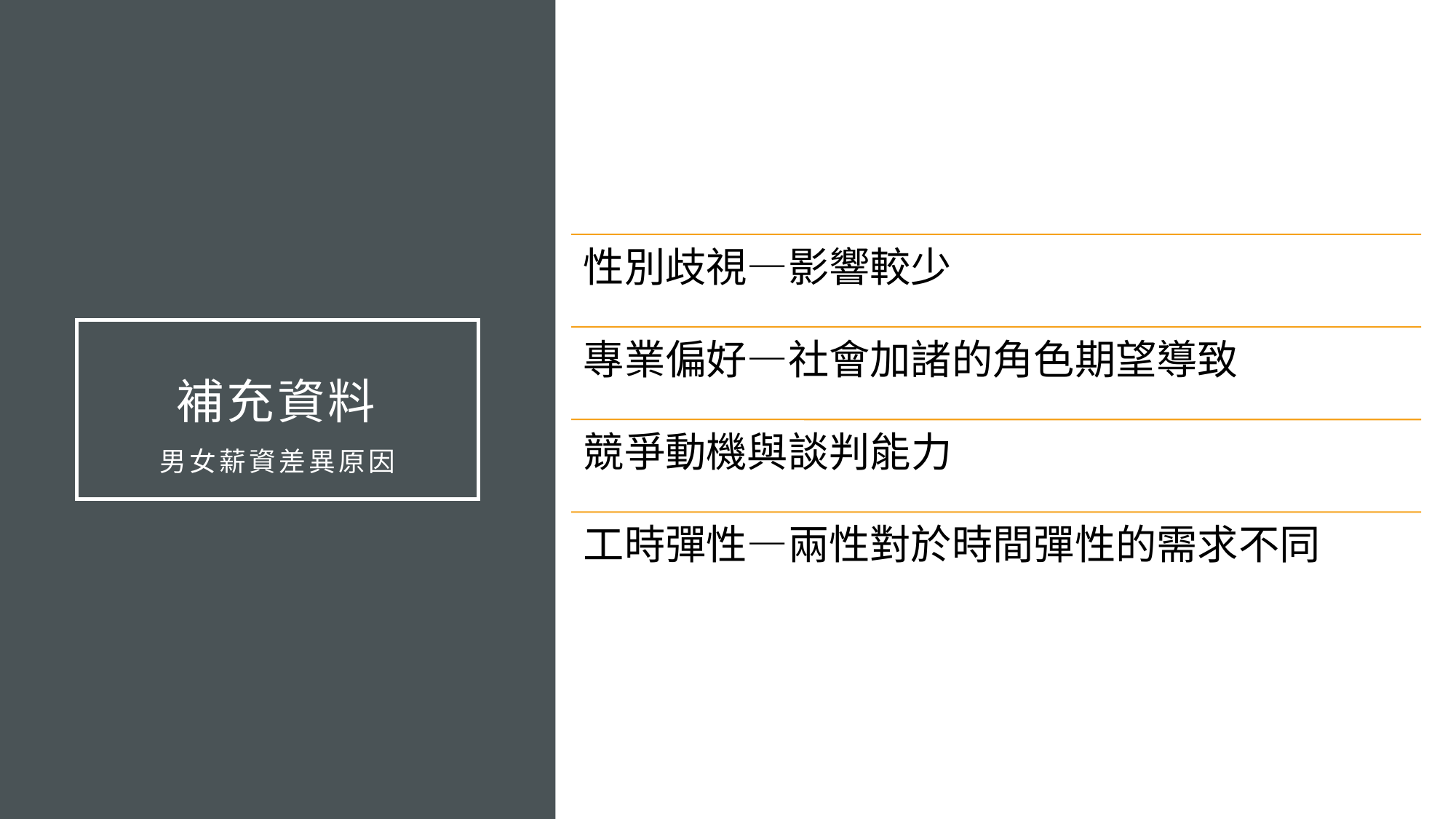

性別歧視—影響較少
專業偏好—社會加諸的角色期望導致
競爭動機與談判能力
工時彈性—兩性對於時間彈性的需求不同
# 補充資料 男女薪資差異原因